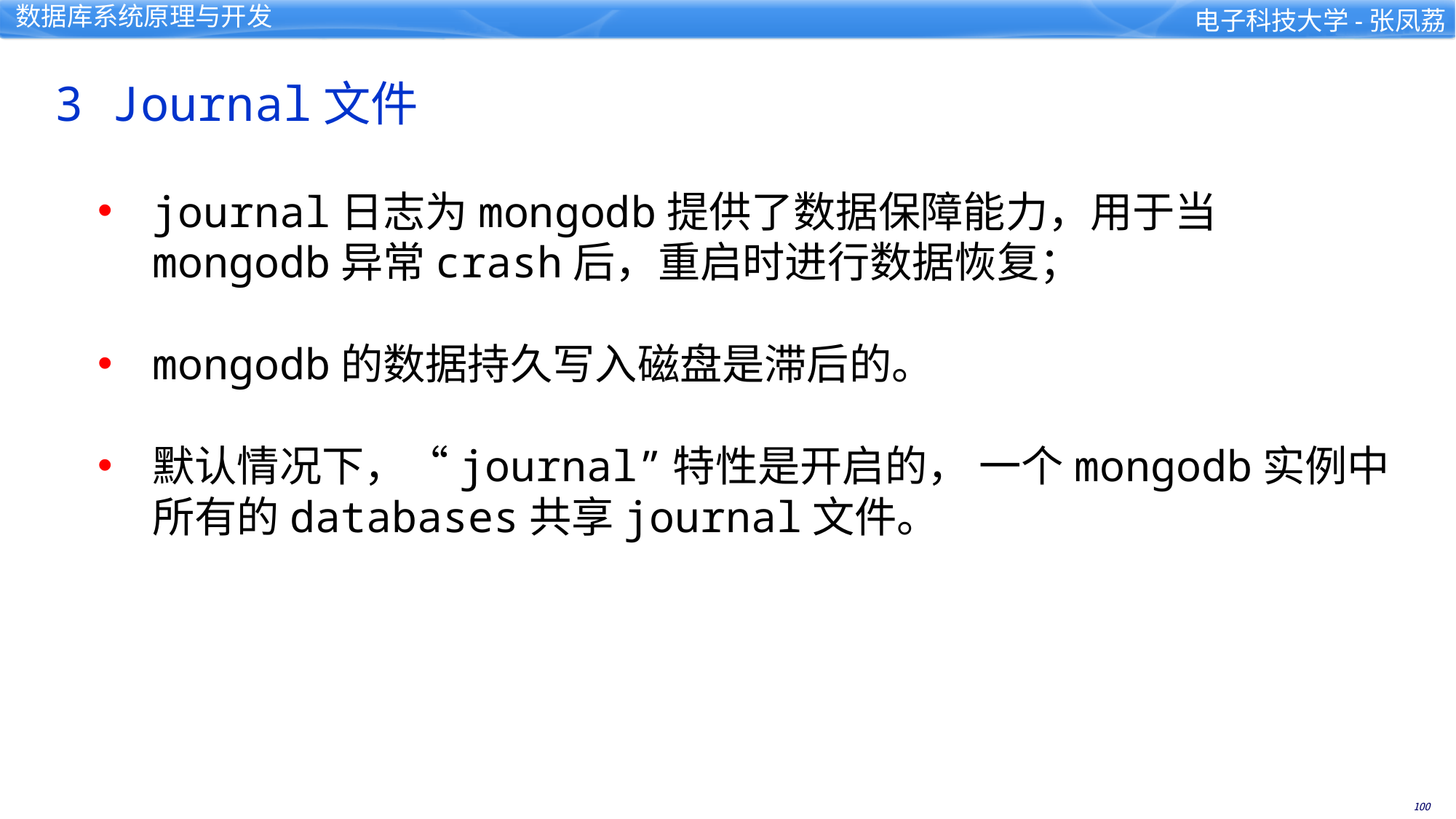

3 Journal文件
journal日志为mongodb提供了数据保障能力，用于当mongodb异常crash后，重启时进行数据恢复；

mongodb的数据持久写入磁盘是滞后的。

默认情况下，“journal”特性是开启的， 一个mongodb实例中所有的databases共享journal文件。